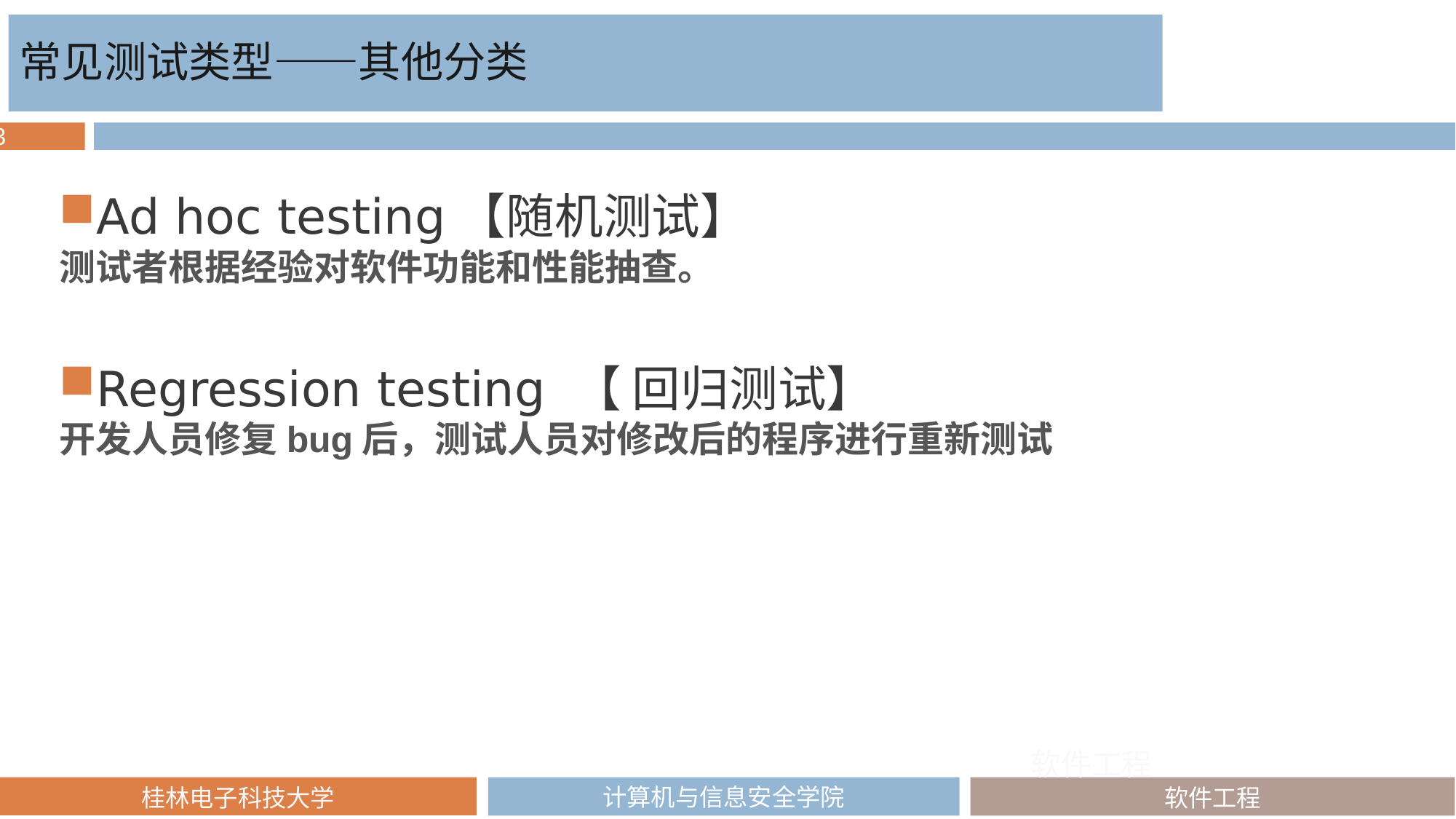

常见测试类型——其他分类

Ad hoc testing【随机测试】
测试者根据经验对软件功能和性能抽查。
Regression testing 【 回归测试】
开发人员修复bug后，测试人员对修改后的程序进行重新测试
软件工程